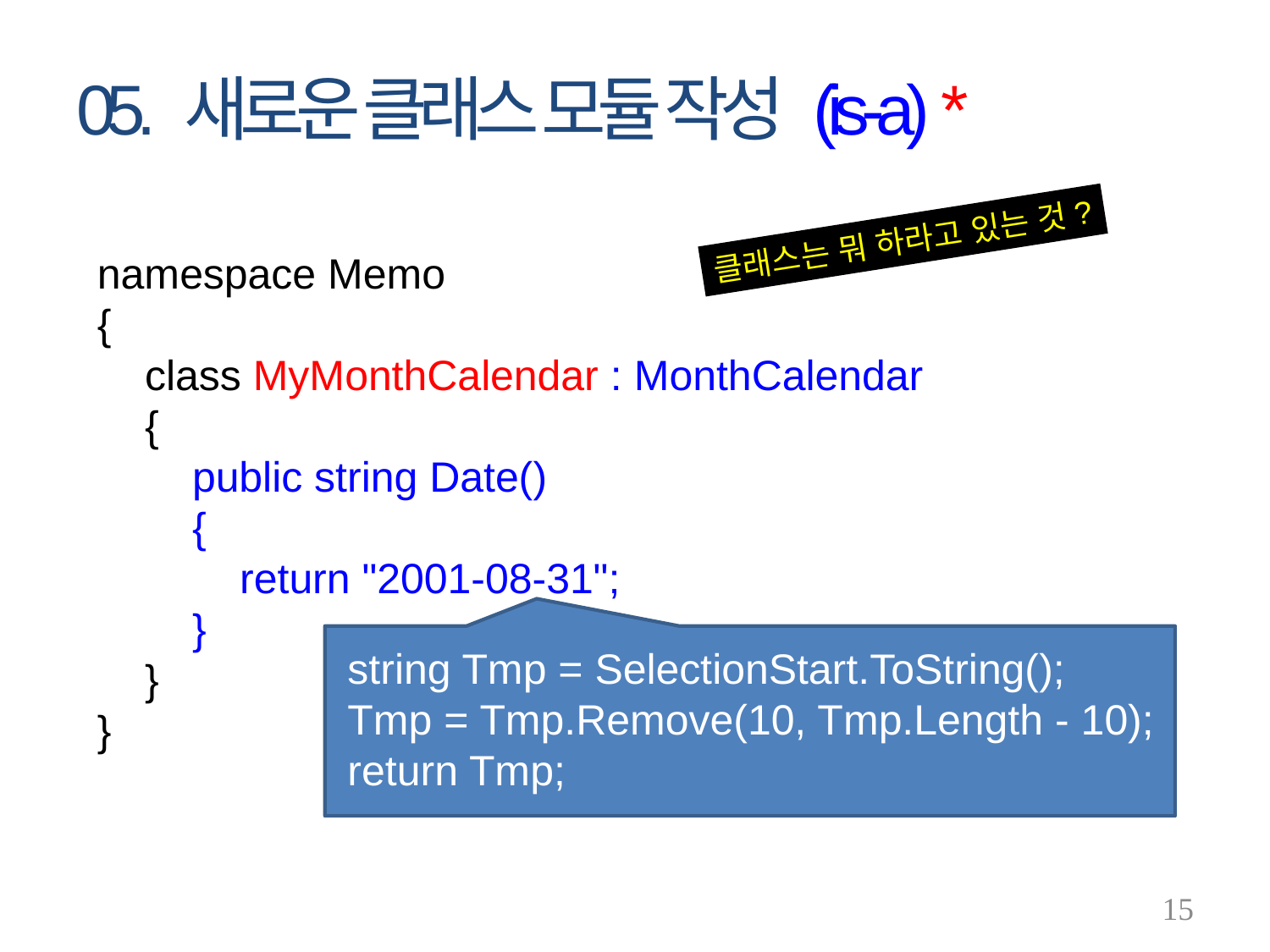

# 05. 새로운 클래스 모듈 작성 (is-a) *
클래스는 뭐 하라고 있는 것?
namespace Memo
{
    class MyMonthCalendar : MonthCalendar
    {
        public string Date()
        {
            return "2001-08-31";
        }
    }
}

string Tmp = SelectionStart.ToString();
Tmp = Tmp.Remove(10, Tmp.Length - 10);
return Tmp;
15